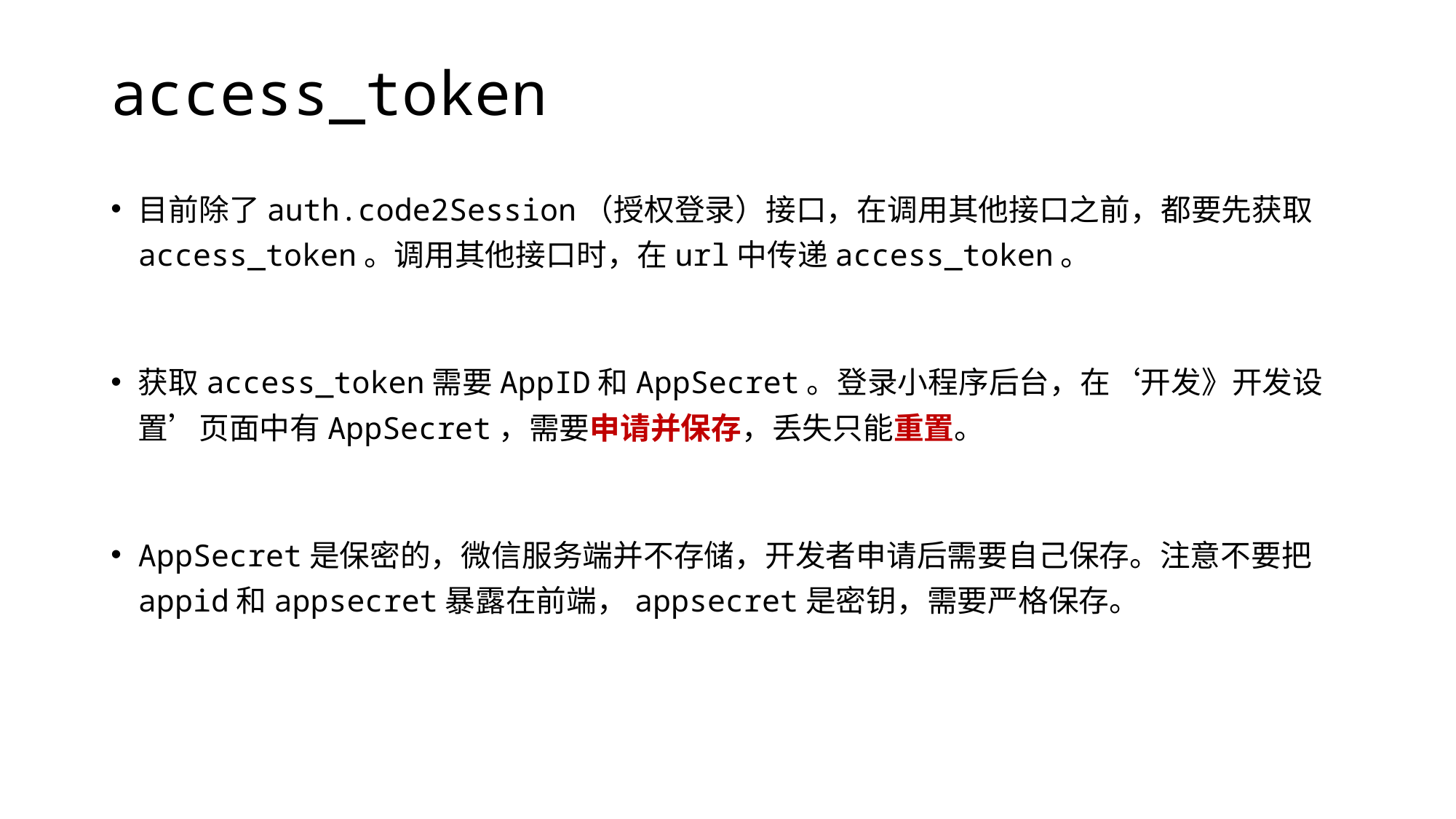

# access_token
目前除了auth.code2Session（授权登录）接口，在调用其他接口之前，都要先获取access_token。调用其他接口时，在url中传递access_token。

获取access_token需要AppID和AppSecret。登录小程序后台，在‘开发》开发设置’页面中有AppSecret，需要申请并保存，丢失只能重置。

AppSecret是保密的，微信服务端并不存储，开发者申请后需要自己保存。注意不要把appid和appsecret暴露在前端，appsecret是密钥，需要严格保存。